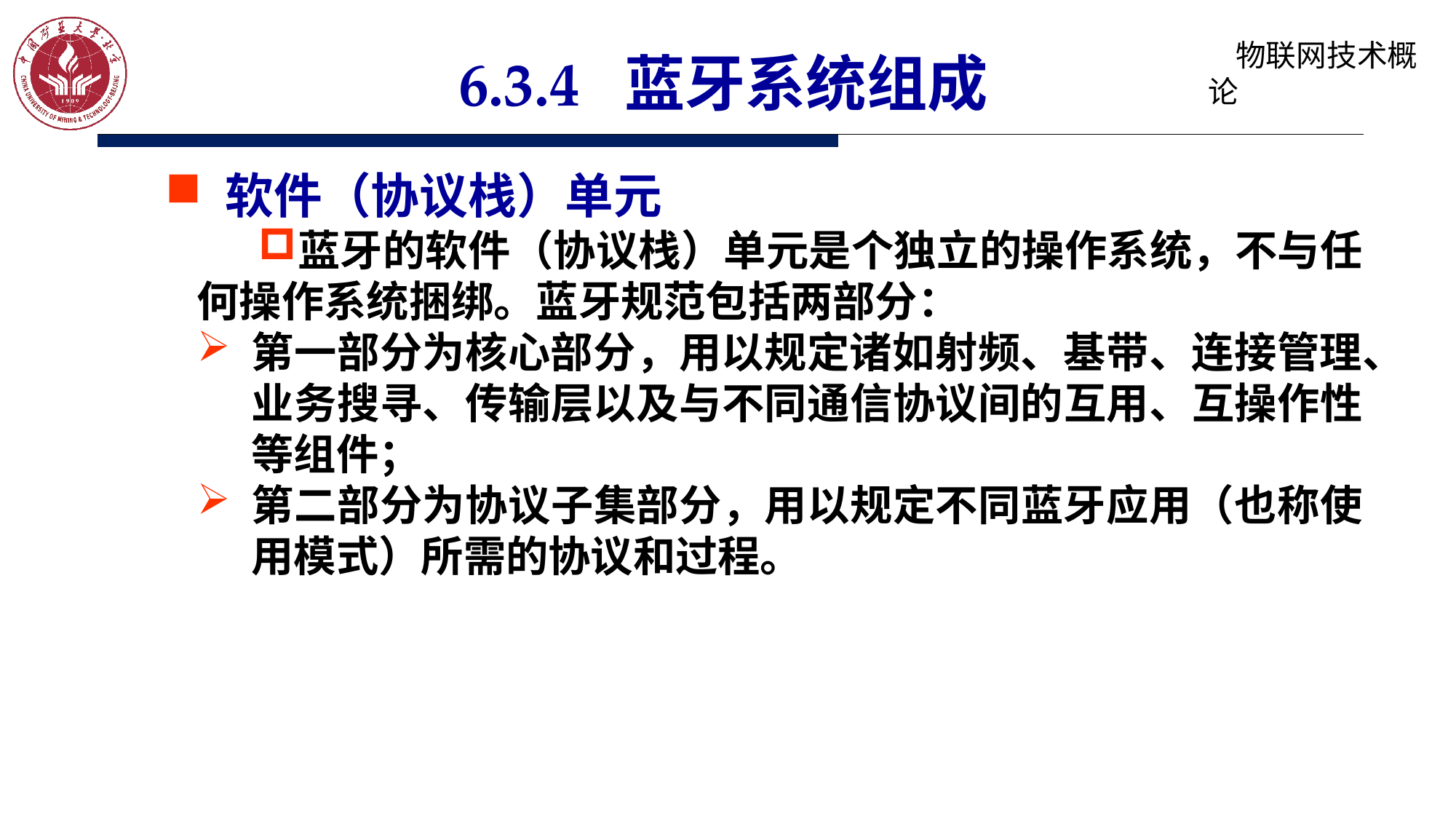

# 6.3.4  蓝牙系统组成
 软件（协议栈）单元
蓝牙的软件（协议栈）单元是个独立的操作系统，不与任何操作系统捆绑。蓝牙规范包括两部分：
第一部分为核心部分，用以规定诸如射频、基带、连接管理、业务搜寻、传输层以及与不同通信协议间的互用、互操作性等组件；
第二部分为协议子集部分，用以规定不同蓝牙应用（也称使用模式）所需的协议和过程。